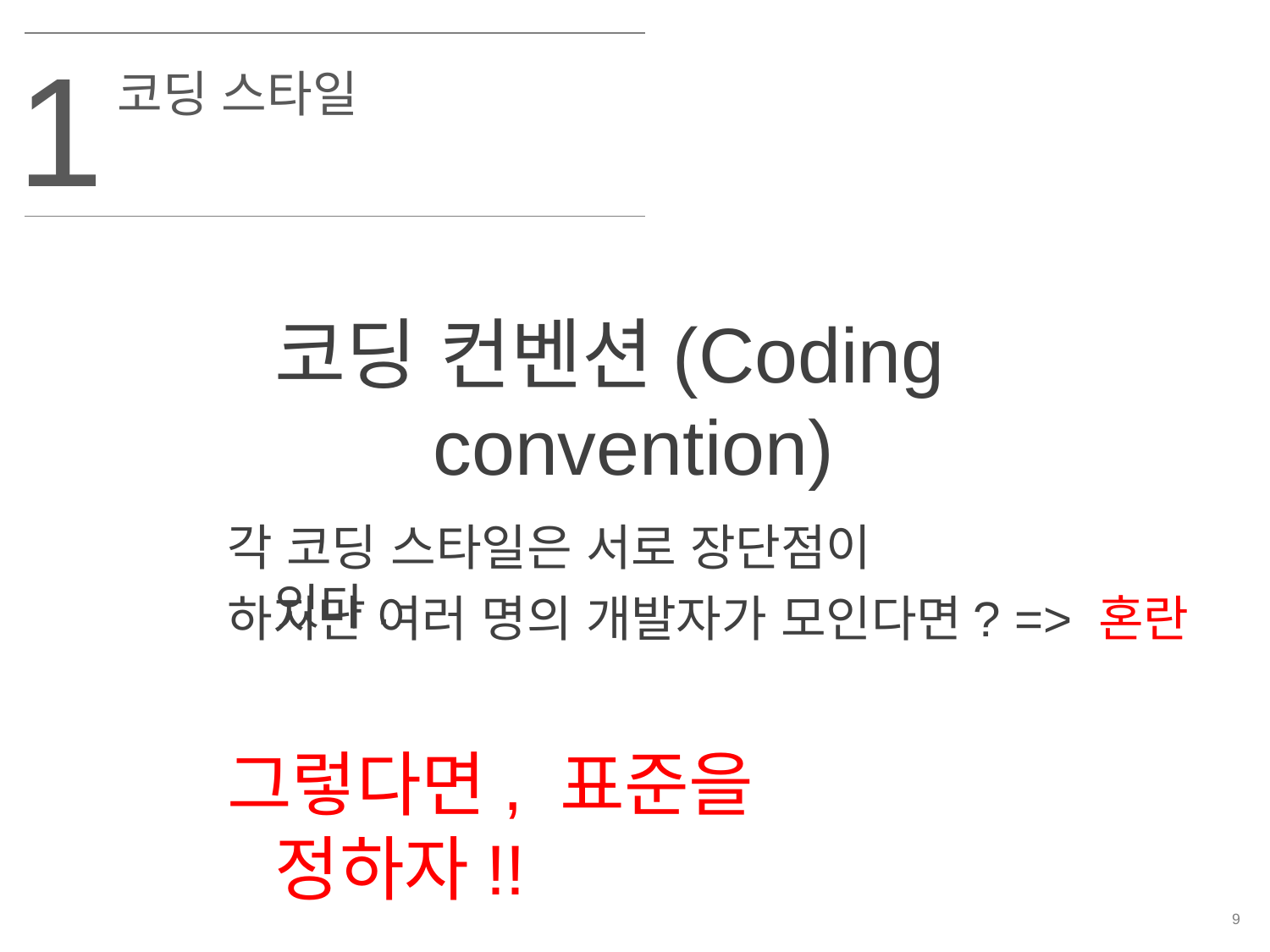

1
코딩 스타일
코딩 컨벤션(Coding convention)
각 코딩 스타일은 서로 장단점이 있다.
하지만 여러 명의 개발자가 모인다면? => 혼란
그렇다면, 표준을 정하자!!